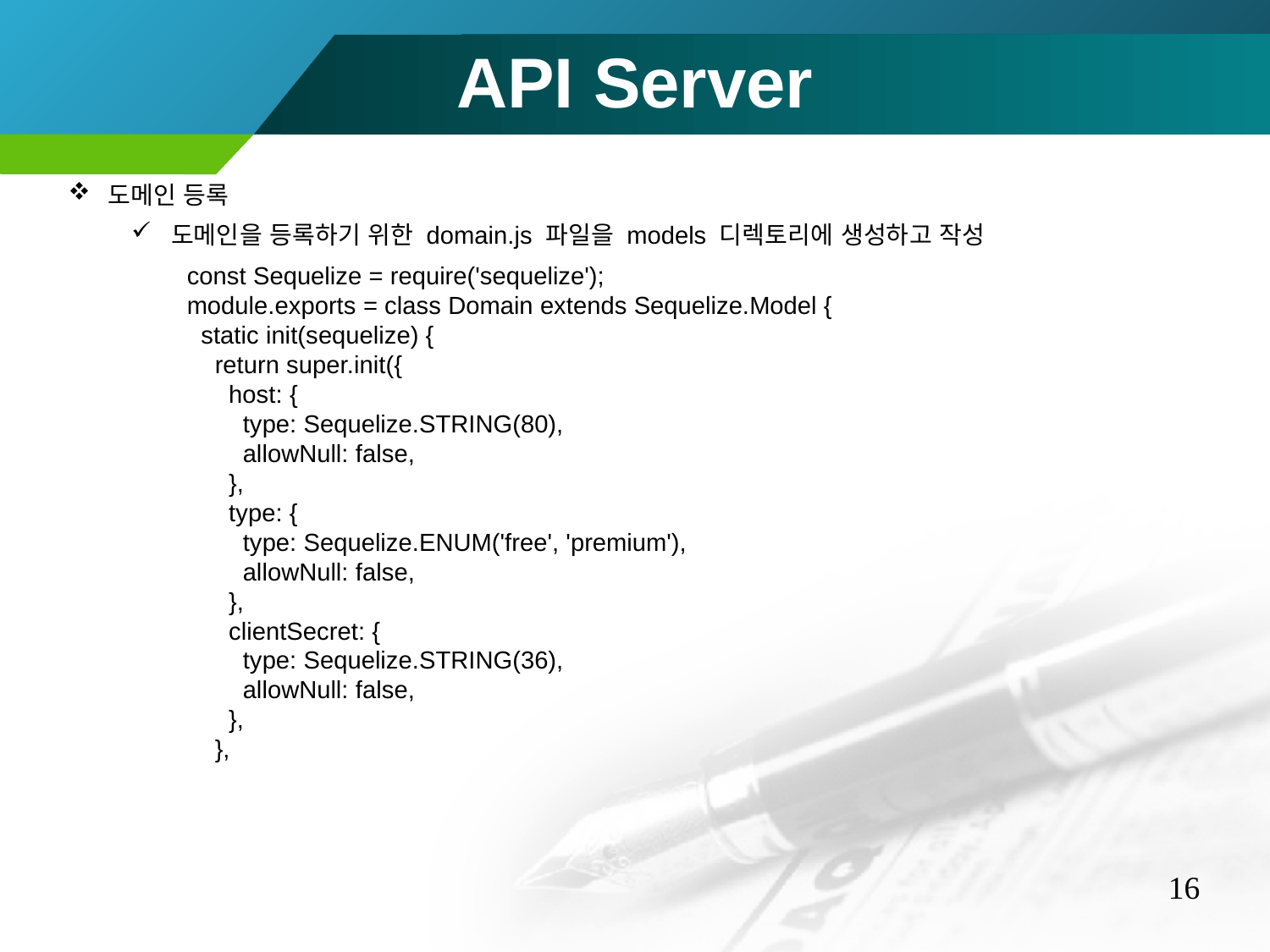

API Server
도메인 등록
도메인을 등록하기 위한 domain.js 파일을 models 디렉토리에 생성하고 작성
const Sequelize = require('sequelize');
module.exports = class Domain extends Sequelize.Model {
  static init(sequelize) {
    return super.init({
      host: {
        type: Sequelize.STRING(80),
        allowNull: false,
      },
      type: {
        type: Sequelize.ENUM('free', 'premium'),
        allowNull: false,
      },
      clientSecret: {
        type: Sequelize.STRING(36),
        allowNull: false,
      },
    },
16